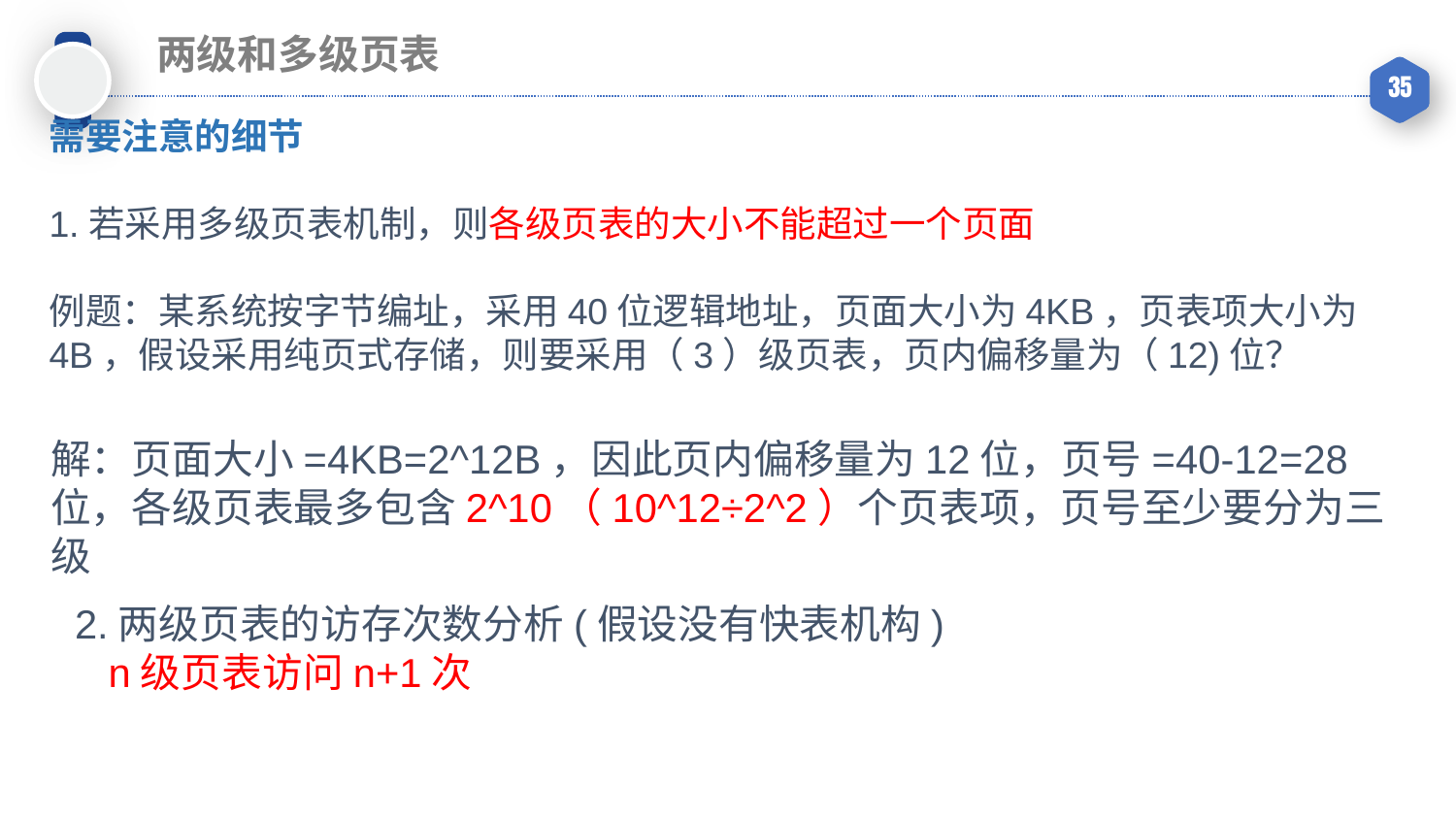

两级和多级页表
需要注意的细节

1.若采用多级页表机制，则各级页表的大小不能超过一个页面

例题：某系统按字节编址，采用40位逻辑地址，页面大小为4KB，页表项大小为4B，假设采用纯页式存储，则要采用（3）级页表，页内偏移量为（12)位？
解：页面大小=4KB=2^12B，因此页内偏移量为12位，页号=40-12=28位，各级页表最多包含2^10（10^12÷2^2）个页表项，页号至少要分为三级
2.两级页表的访存次数分析(假设没有快表机构)
   n级页表访问n+1次